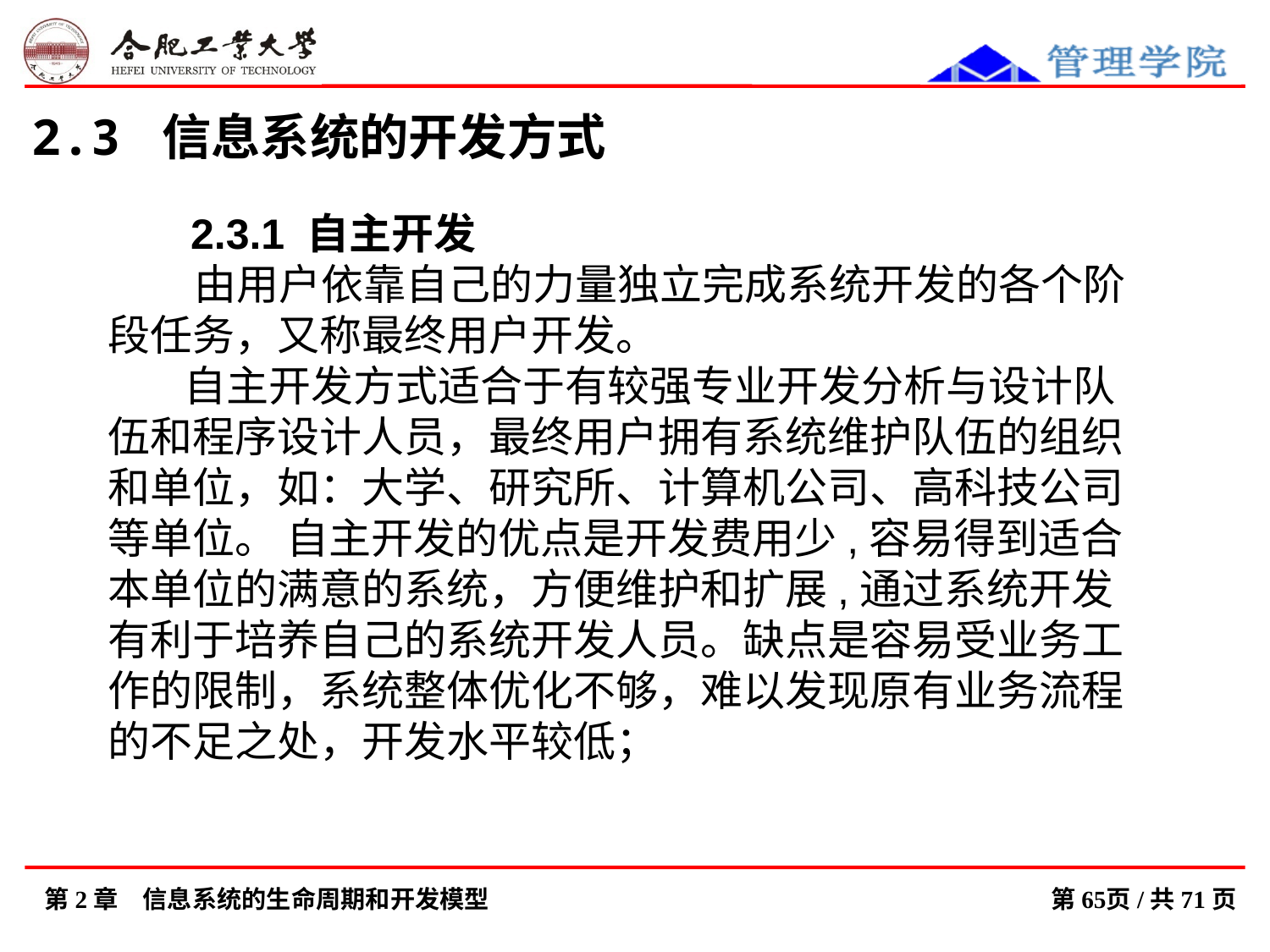

2.3 信息系统的开发方式
       2.3.1 自主开发
        由用户依靠自己的力量独立完成系统开发的各个阶段任务，又称最终用户开发。
       自主开发方式适合于有较强专业开发分析与设计队伍和程序设计人员，最终用户拥有系统维护队伍的组织和单位，如：大学、研究所、计算机公司、高科技公司等单位。 自主开发的优点是开发费用少,容易得到适合本单位的满意的系统，方便维护和扩展,通过系统开发有利于培养自己的系统开发人员。缺点是容易受业务工作的限制，系统整体优化不够，难以发现原有业务流程的不足之处，开发水平较低；
第2章　信息系统的生命周期和开发模型